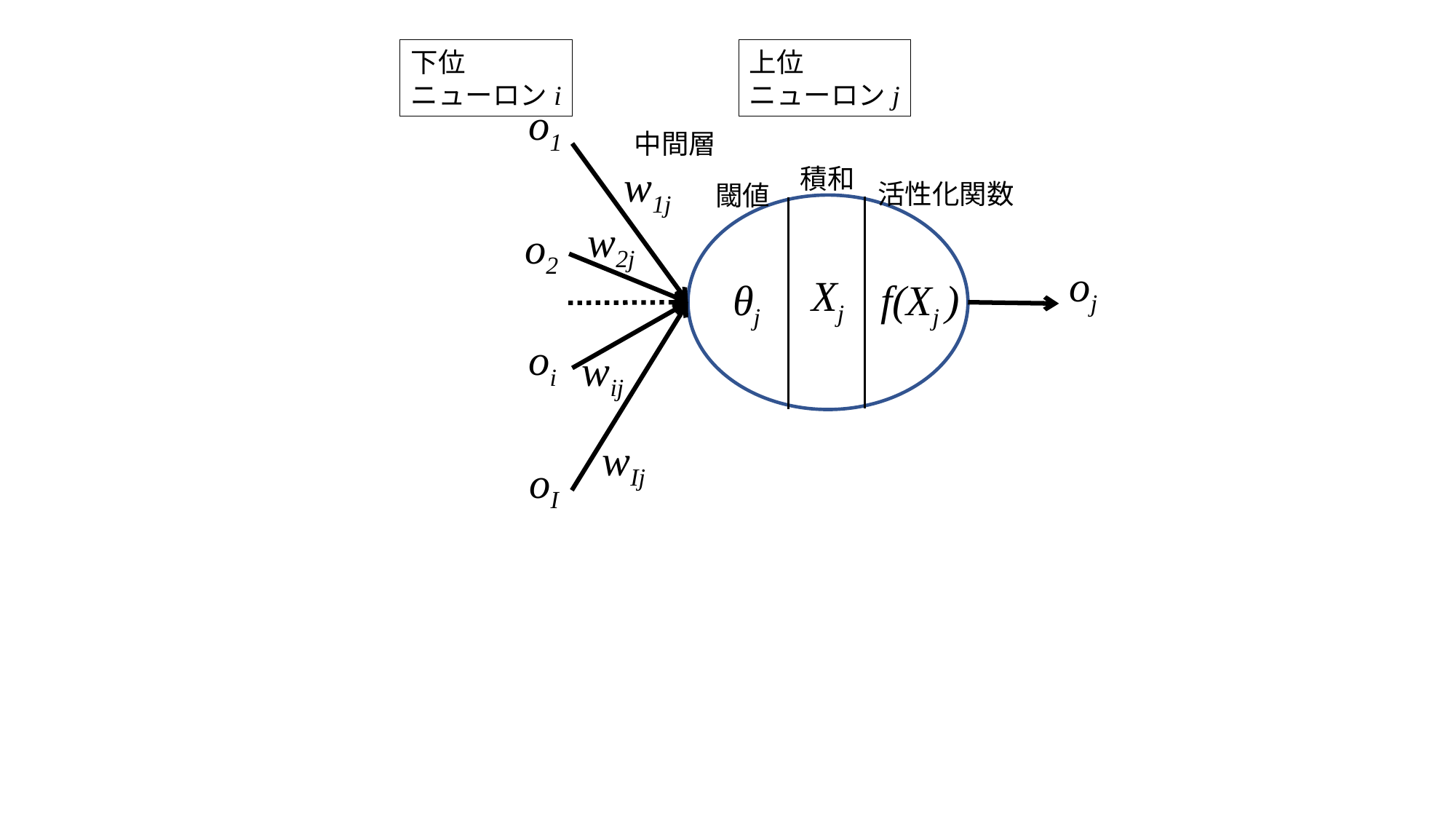

上位
ニューロンj
下位
ニューロンi
o1
中間層
w1j
積和
活性化関数
閾値

w2j
o2
oj
Xj
f(Xj )
θj
oi
wij
wIj
oI